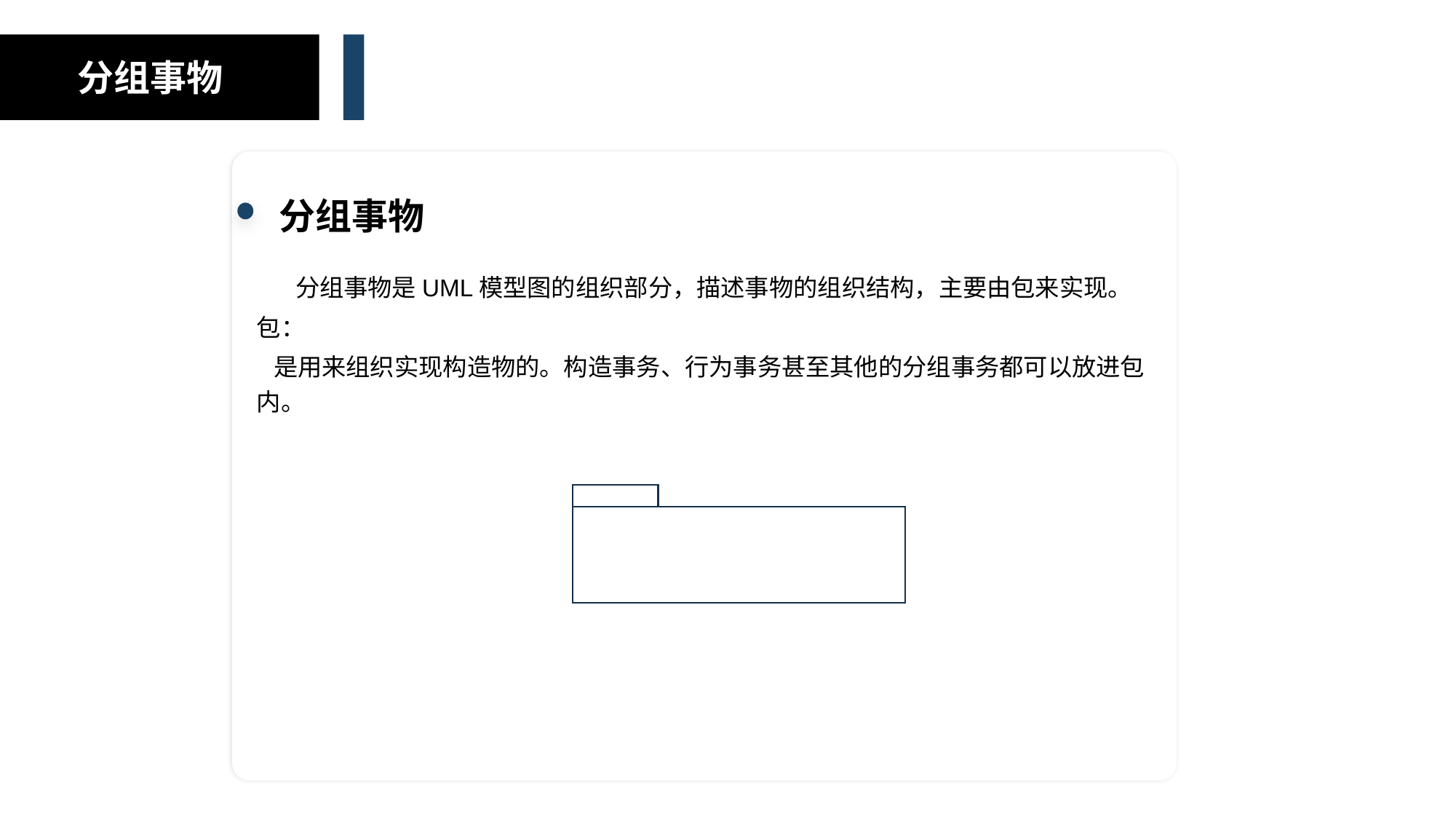

分组事物

分组事物
      分组事物是UML模型图的组织部分，描述事物的组织结构，主要由包来实现。
包：
  是用来组织实现构造物的。构造事务、行为事务甚至其他的分组事务都可以放进包内。